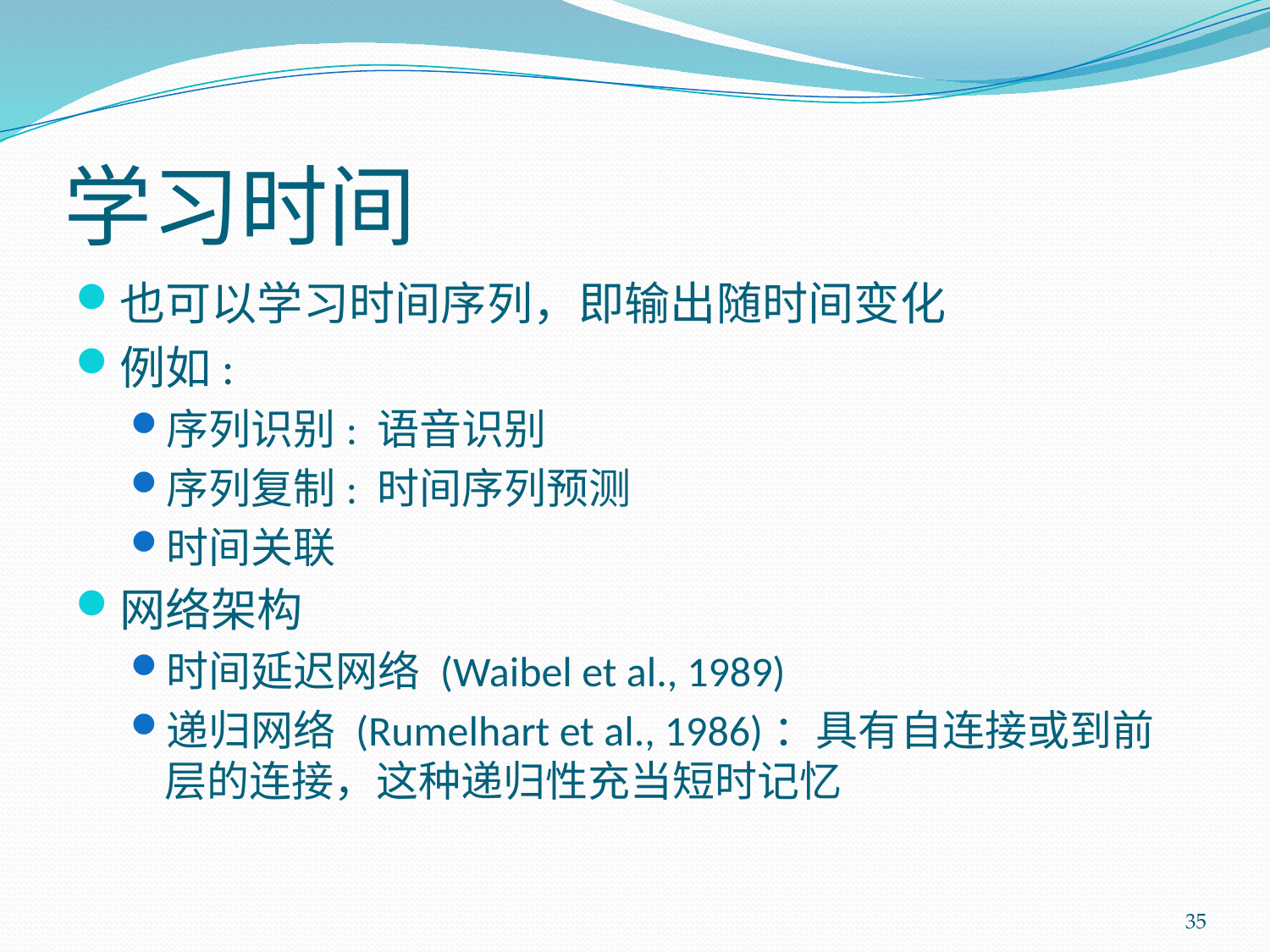

# 学习时间
也可以学习时间序列，即输出随时间变化
例如:
序列识别: 语音识别
序列复制: 时间序列预测
时间关联
网络架构
时间延迟网络 (Waibel et al., 1989)
递归网络 (Rumelhart et al., 1986)：具有自连接或到前层的连接，这种递归性充当短时记忆
35